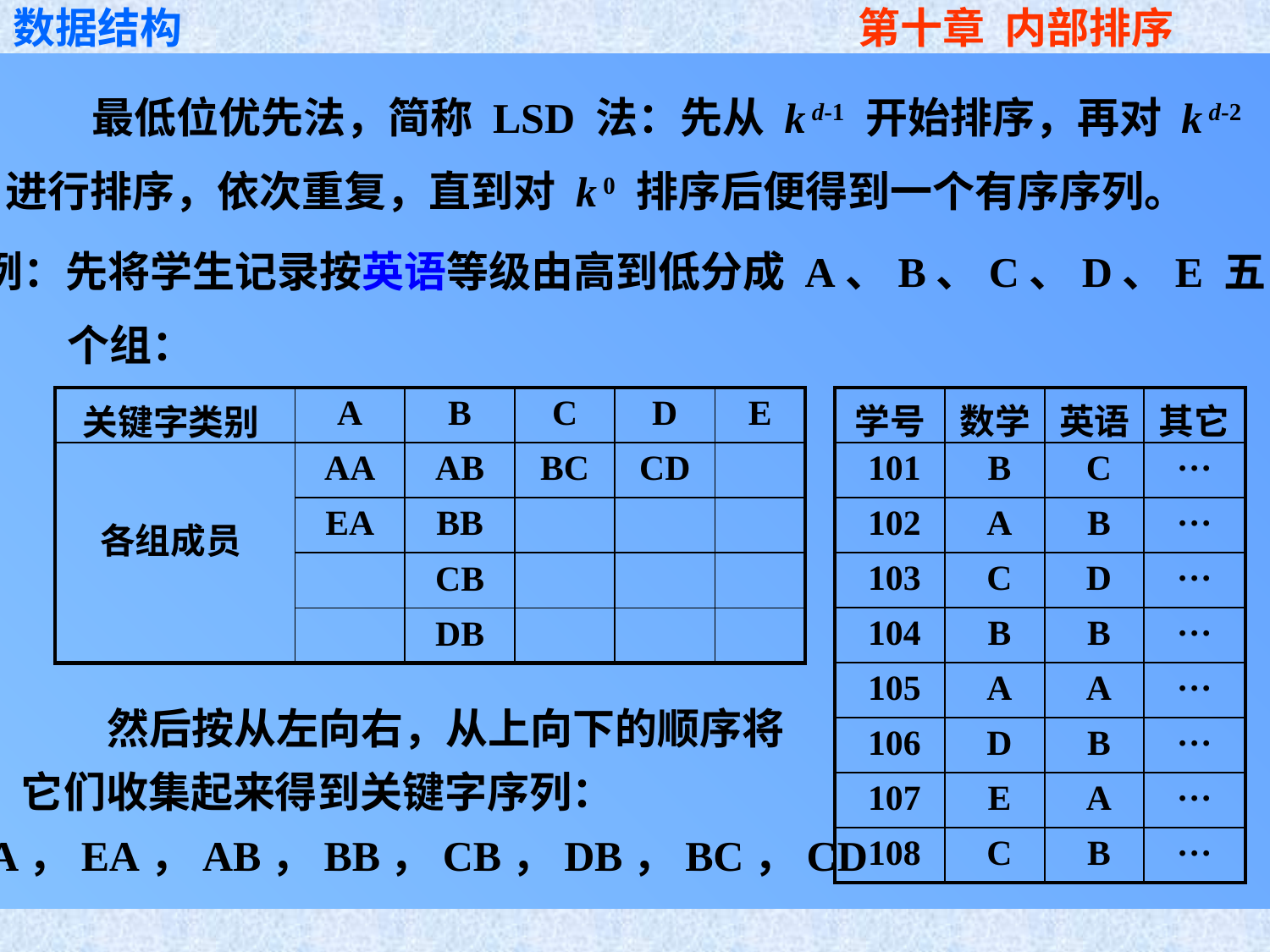

最低位优先法，简称 LSD 法：先从 k d-1 开始排序，再对 k d-2
进行排序，依次重复，直到对 k 0 排序后便得到一个有序序列。
例：先将学生记录按英语等级由高到低分成 A、B、C、D、E 五
        个组：
| 关键字类别 | A | B | C | D | E |
| --- | --- | --- | --- | --- | --- |
| 各组成员 | AA | AB | BC | CD |  |
|  | EA | BB |  |  |  |
|  |  | CB |  |  |  |
|  |  | DB |  |  |  |
| 学号 | 数学 | 英语 | 其它 |
| --- | --- | --- | --- |
| 101 | B | C | … |
| 102 | A | B | … |
| 103 | C | D | … |
| 104 | B | B | … |
| 105 | A | A | … |
| 106 | D | B | … |
| 107 | E | A | … |
| 108 | C | B | … |
        然后按从左向右，从上向下的顺序将
它们收集起来得到关键字序列：
AA，EA，AB，BB，CB，DB，BC，CD